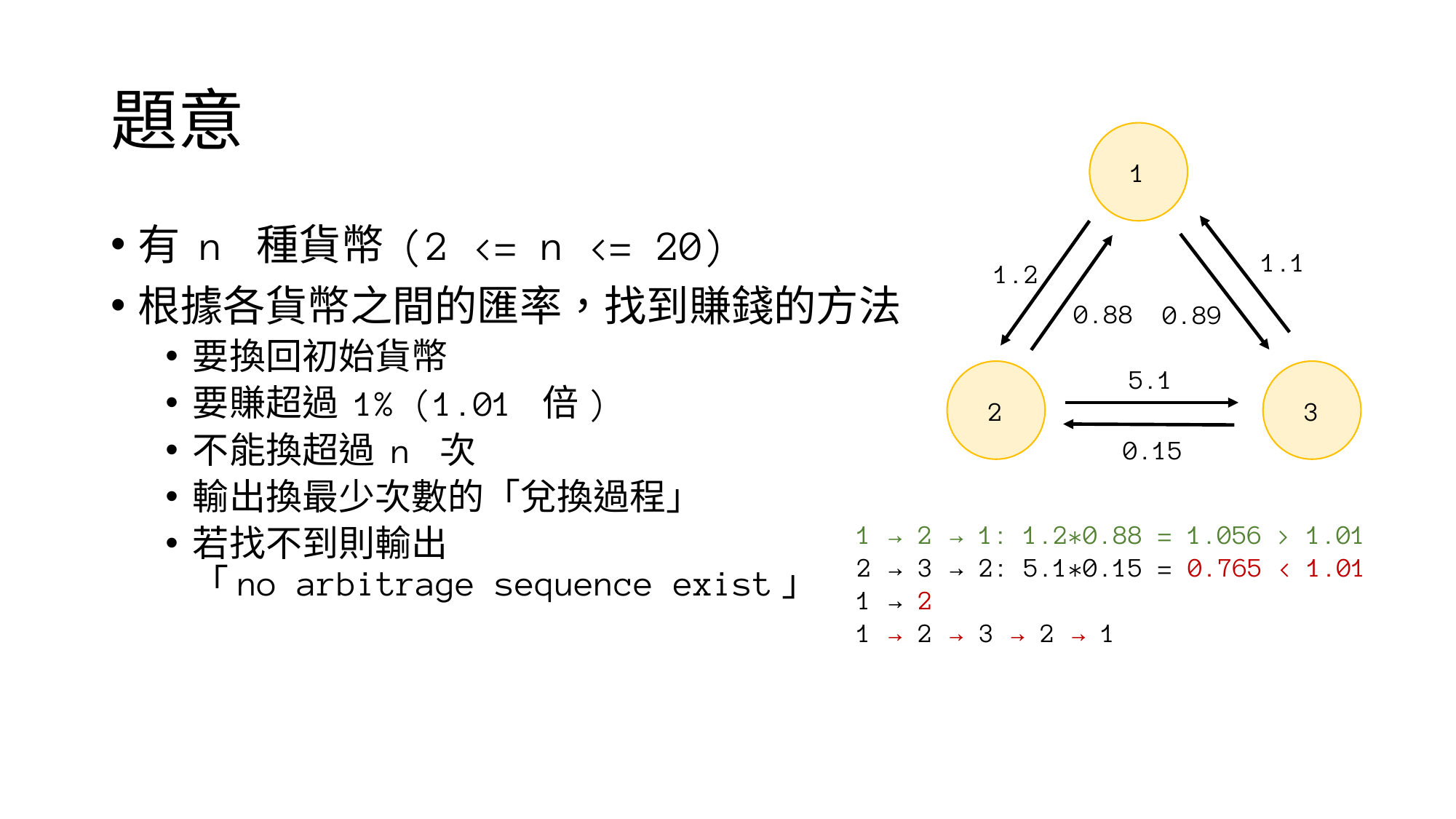

# 題意
1
1.1
1.2
0.88
0.89
5.1
3
2
0.15
有 n 種貨幣 (2 <= n <= 20)
根據各貨幣之間的匯率，找到賺錢的方法
要換回初始貨幣
要賺超過 1% (1.01 倍)
不能換超過 n 次
輸出換最少次數的「兌換過程」
若找不到則輸出
「no arbitrage sequence exist」
1 → 2 → 1: 1.2*0.88 = 1.056 > 1.01
2 → 3 → 2: 5.1*0.15 = 0.765 < 1.01
1 → 2
1 → 2 → 3 → 2 → 1